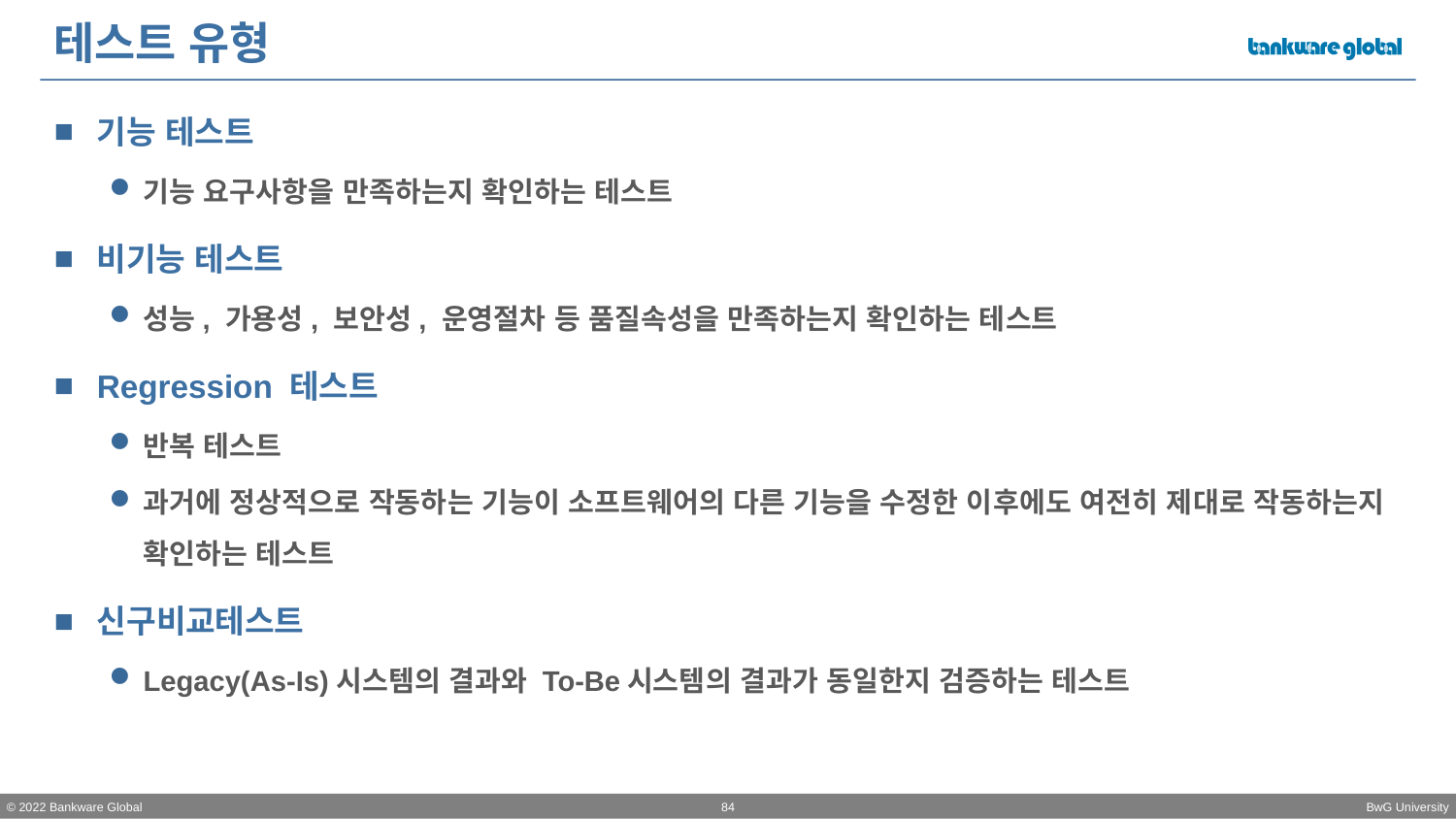

# 테스트 유형
기능 테스트
기능 요구사항을 만족하는지 확인하는 테스트
비기능 테스트
성능, 가용성, 보안성, 운영절차 등 품질속성을 만족하는지 확인하는 테스트
Regression 테스트
반복 테스트
과거에 정상적으로 작동하는 기능이 소프트웨어의 다른 기능을 수정한 이후에도 여전히 제대로 작동하는지 확인하는 테스트
신구비교테스트
Legacy(As-Is)시스템의 결과와 To-Be시스템의 결과가 동일한지 검증하는 테스트
84